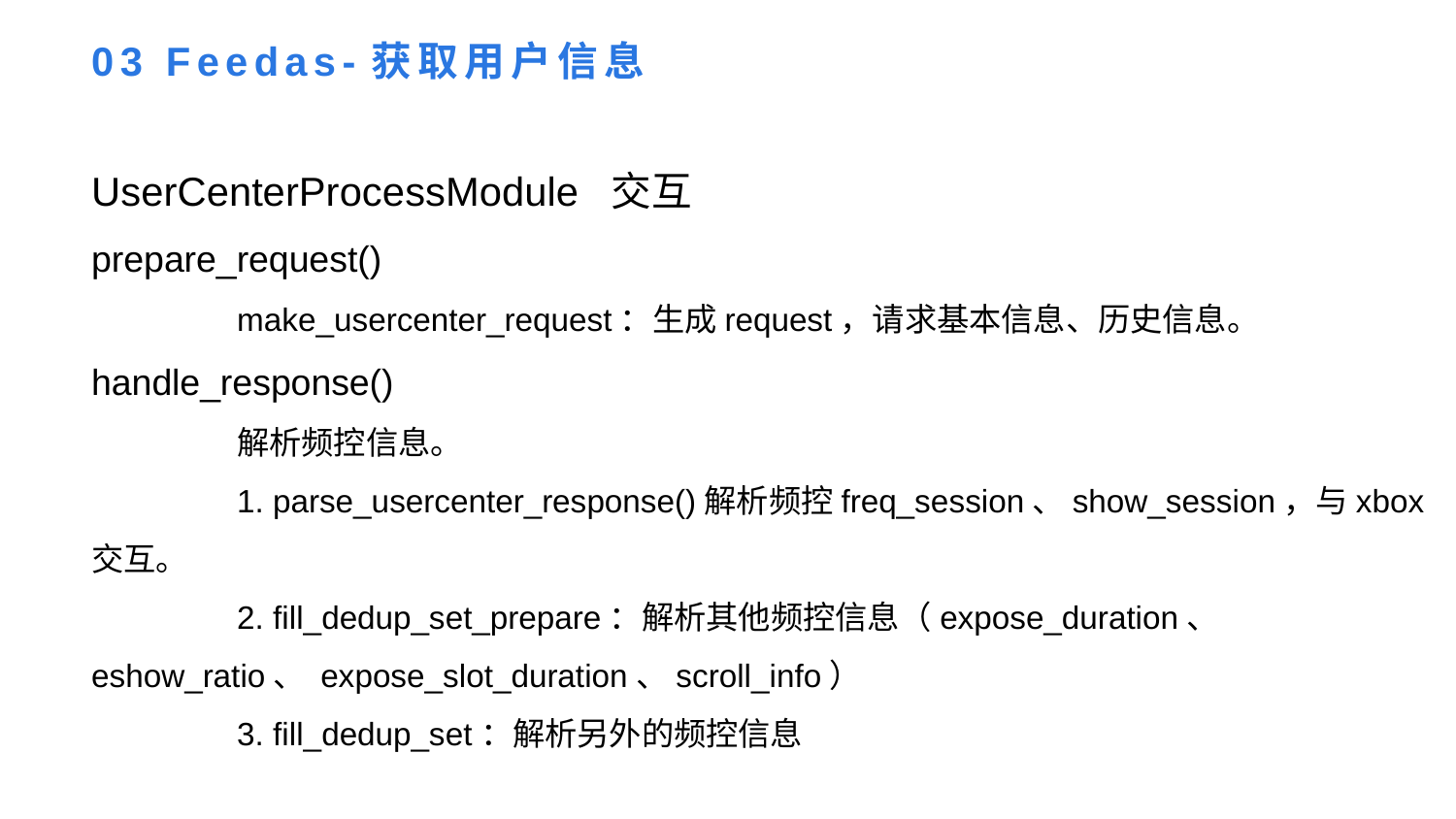

03 Feedas-获取用户信息
UserCenterProcessModule  交互
prepare_request()
	make_usercenter_request：生成request，请求基本信息、历史信息。
handle_response()
	解析频控信息。
	1. parse_usercenter_response()解析频控freq_session、show_session，与xbox交互。
	2. fill_dedup_set_prepare：解析其他频控信息（expose_duration、 eshow_ratio、 expose_slot_duration、scroll_info）
	3. fill_dedup_set：解析另外的频控信息